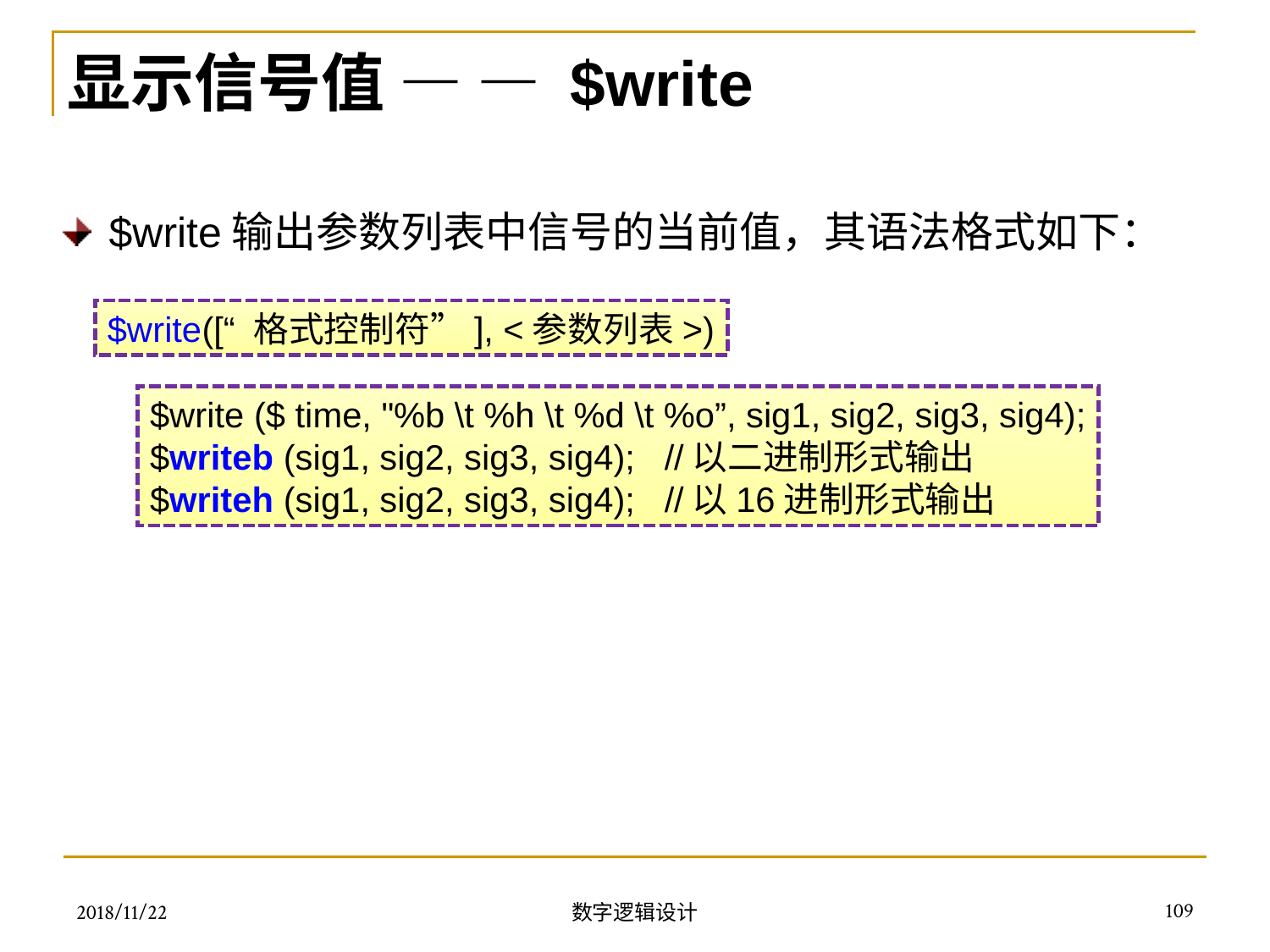

显示信号值 — — $write
$write输出参数列表中信号的当前值，其语法格式如下：

$write([“ 格式控制符”], <参数列表>)
$write ($ time, "%b \t %h \t %d \t %o”, sig1, sig2, sig3, sig4);
$writeb (sig1, sig2, sig3, sig4);   //以二进制形式输出
$writeh (sig1, sig2, sig3, sig4);   //以16进制形式输出
2018/11/22
109
数字逻辑设计